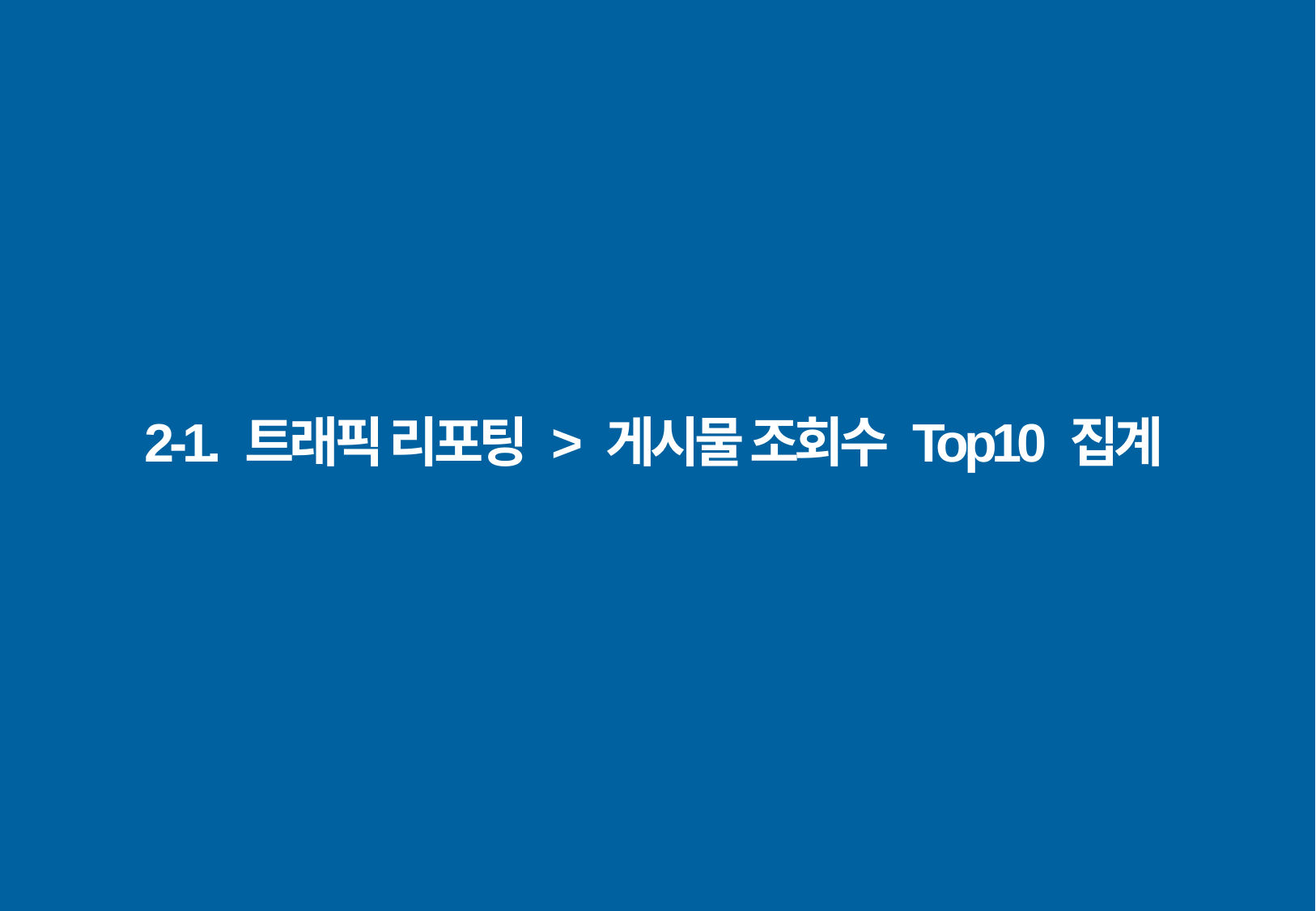

2-1. 트래픽 리포팅 > 게시물 조회수 Top10 집계